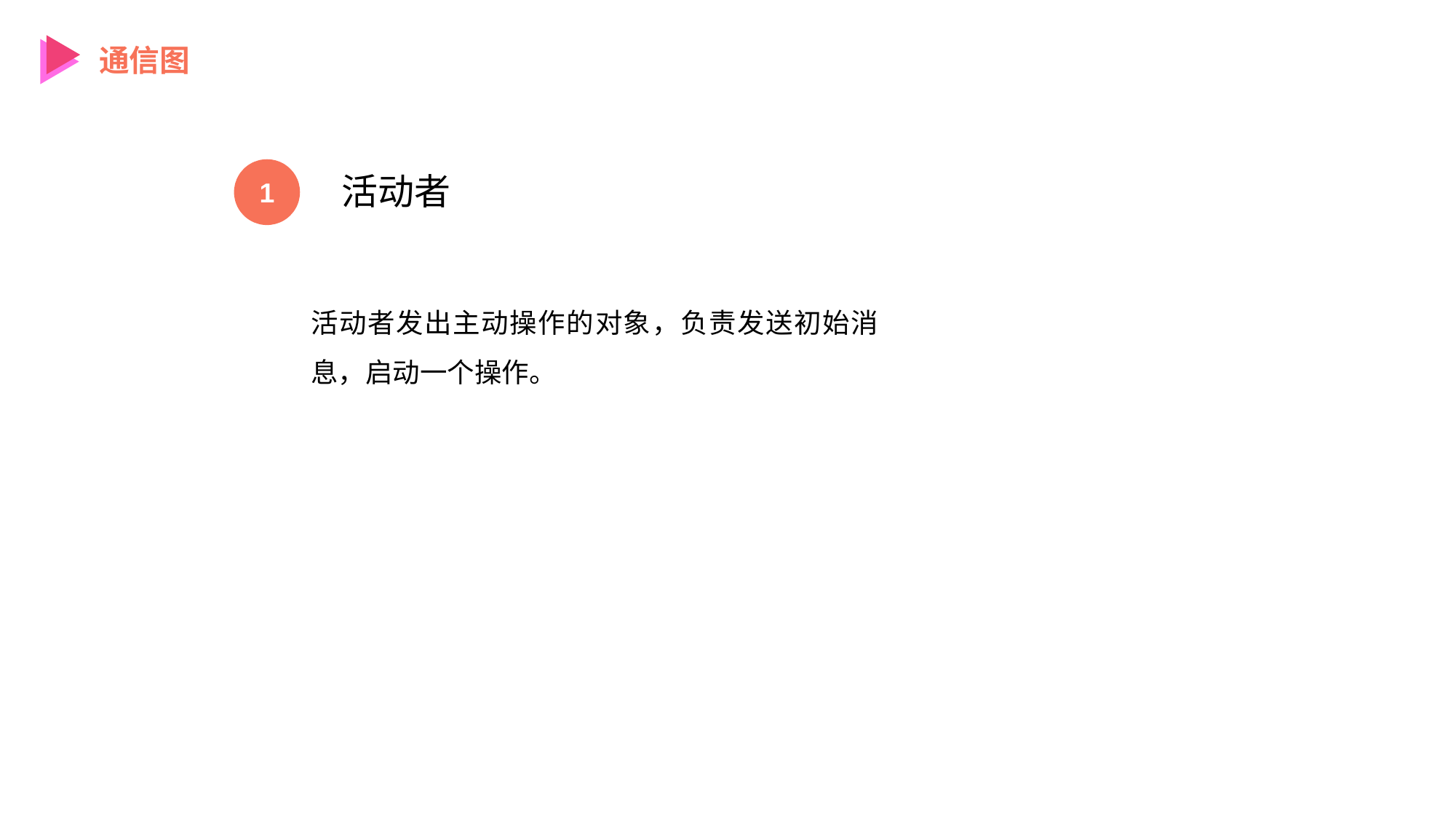

通信图
1
活动者
活动者发出主动操作的对象，负责发送初始消息，启动一个操作。